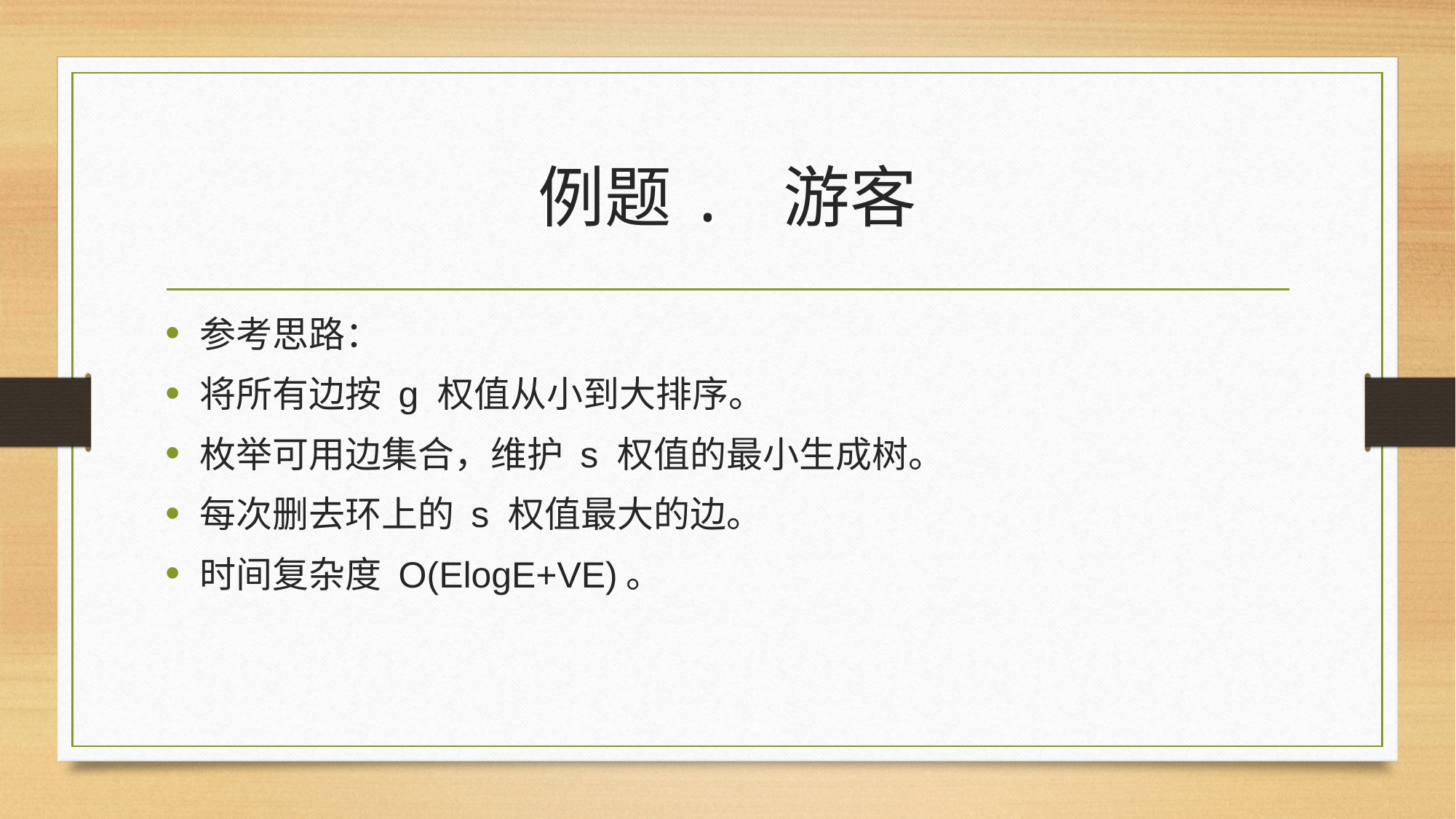

# 例题. 游客
参考思路：
将所有边按 g 权值从小到大排序。
枚举可用边集合，维护 s 权值的最小生成树。
每次删去环上的 s 权值最大的边。
时间复杂度 O(ElogE+VE)。